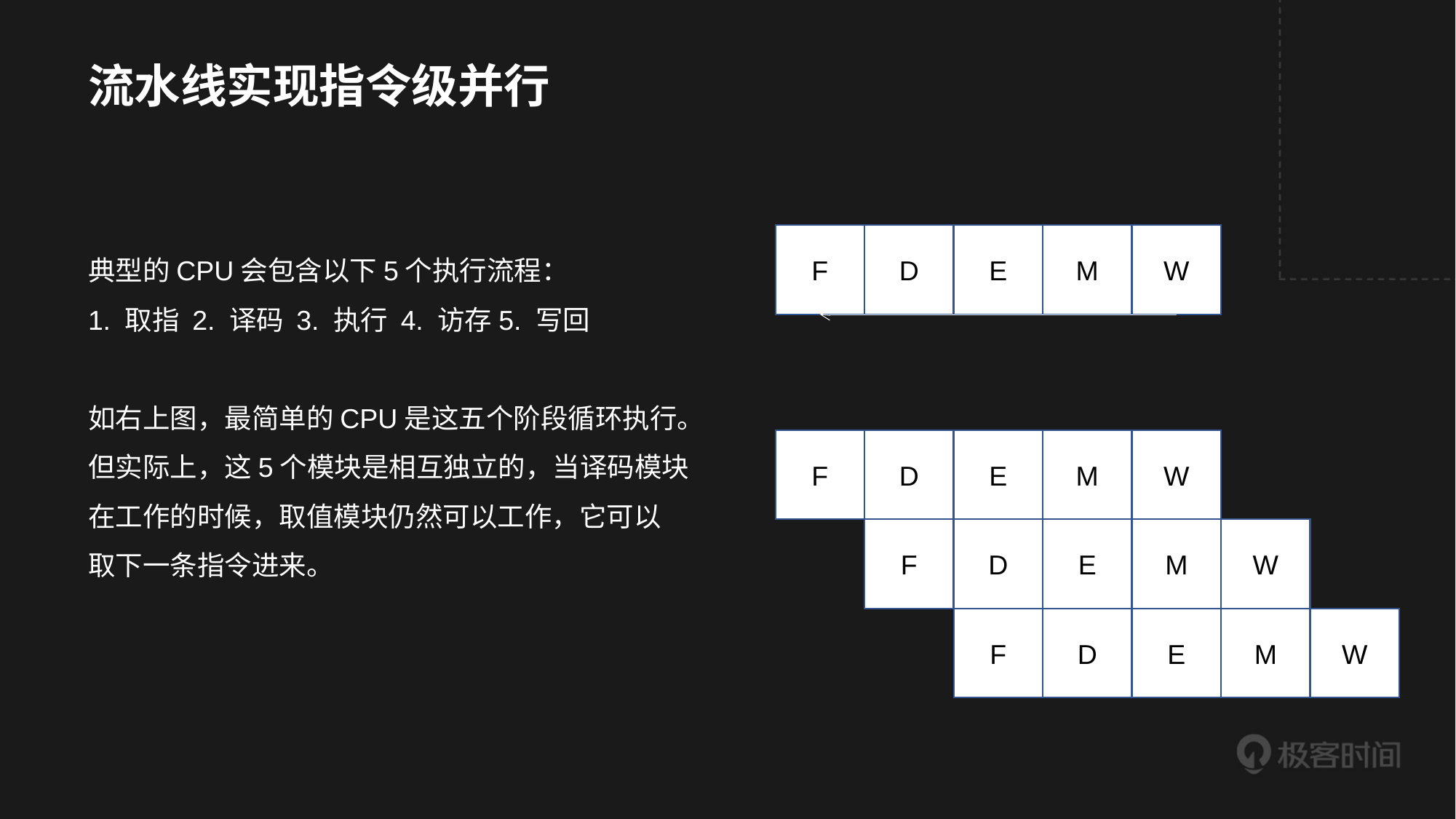

流水线实现指令级并行
典型的CPU会包含以下5个执行流程：
1. 取指 2. 译码 3. 执行 4. 访存5. 写回

如右上图，最简单的CPU是这五个阶段循环执行。
但实际上，这5个模块是相互独立的，当译码模块
在工作的时候，取值模块仍然可以工作，它可以
取下一条指令进来。

F
D
E
M
W
F
D
E
M
W
F
D
E
M
W
F
D
E
M
W